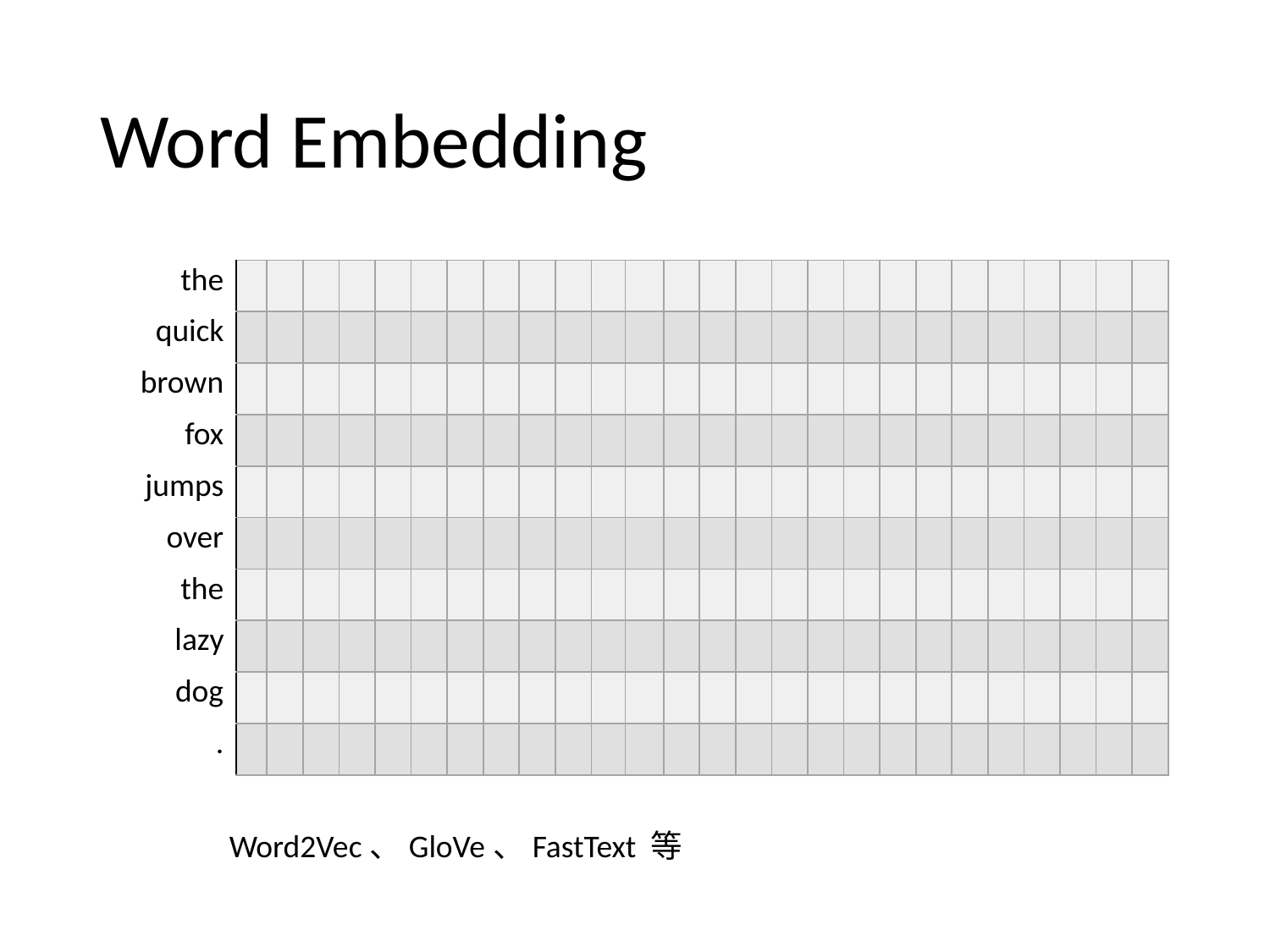

# Word Embedding
| the |  |  |  |  |  |  |  |  |  |  |  |  |  |  |  |  |  |  |  |  |  |  |  |  |  |  |
| --- | --- | --- | --- | --- | --- | --- | --- | --- | --- | --- | --- | --- | --- | --- | --- | --- | --- | --- | --- | --- | --- | --- | --- | --- | --- | --- |
| quick |  |  |  |  |  |  |  |  |  |  |  |  |  |  |  |  |  |  |  |  |  |  |  |  |  |  |
| brown |  |  |  |  |  |  |  |  |  |  |  |  |  |  |  |  |  |  |  |  |  |  |  |  |  |  |
| fox |  |  |  |  |  |  |  |  |  |  |  |  |  |  |  |  |  |  |  |  |  |  |  |  |  |  |
| jumps |  |  |  |  |  |  |  |  |  |  |  |  |  |  |  |  |  |  |  |  |  |  |  |  |  |  |
| over |  |  |  |  |  |  |  |  |  |  |  |  |  |  |  |  |  |  |  |  |  |  |  |  |  |  |
| the |  |  |  |  |  |  |  |  |  |  |  |  |  |  |  |  |  |  |  |  |  |  |  |  |  |  |
| lazy |  |  |  |  |  |  |  |  |  |  |  |  |  |  |  |  |  |  |  |  |  |  |  |  |  |  |
| dog |  |  |  |  |  |  |  |  |  |  |  |  |  |  |  |  |  |  |  |  |  |  |  |  |  |  |
| . |  |  |  |  |  |  |  |  |  |  |  |  |  |  |  |  |  |  |  |  |  |  |  |  |  |  |
Word2Vec、GloVe、FastText 等